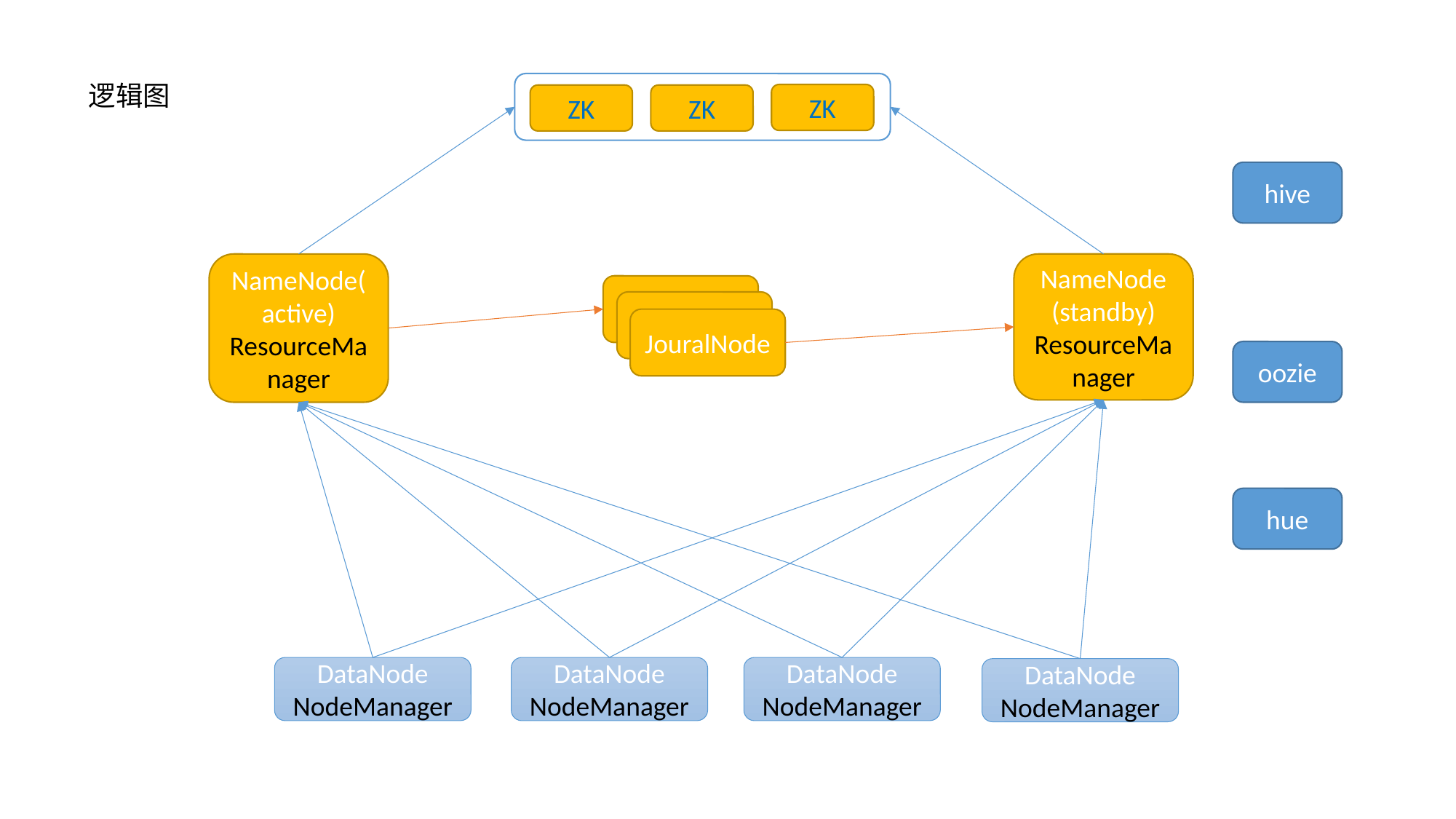

逻辑图

ZK
ZK
ZK
hive
NameNode(active)
ResourceManager
NameNode
(standby)
ResourceManager
JouralNode
JouralNode
JouralNode
oozie
hue
DataNode
NodeManager
DataNode
NodeManager
DataNode
NodeManager
DataNode
NodeManager